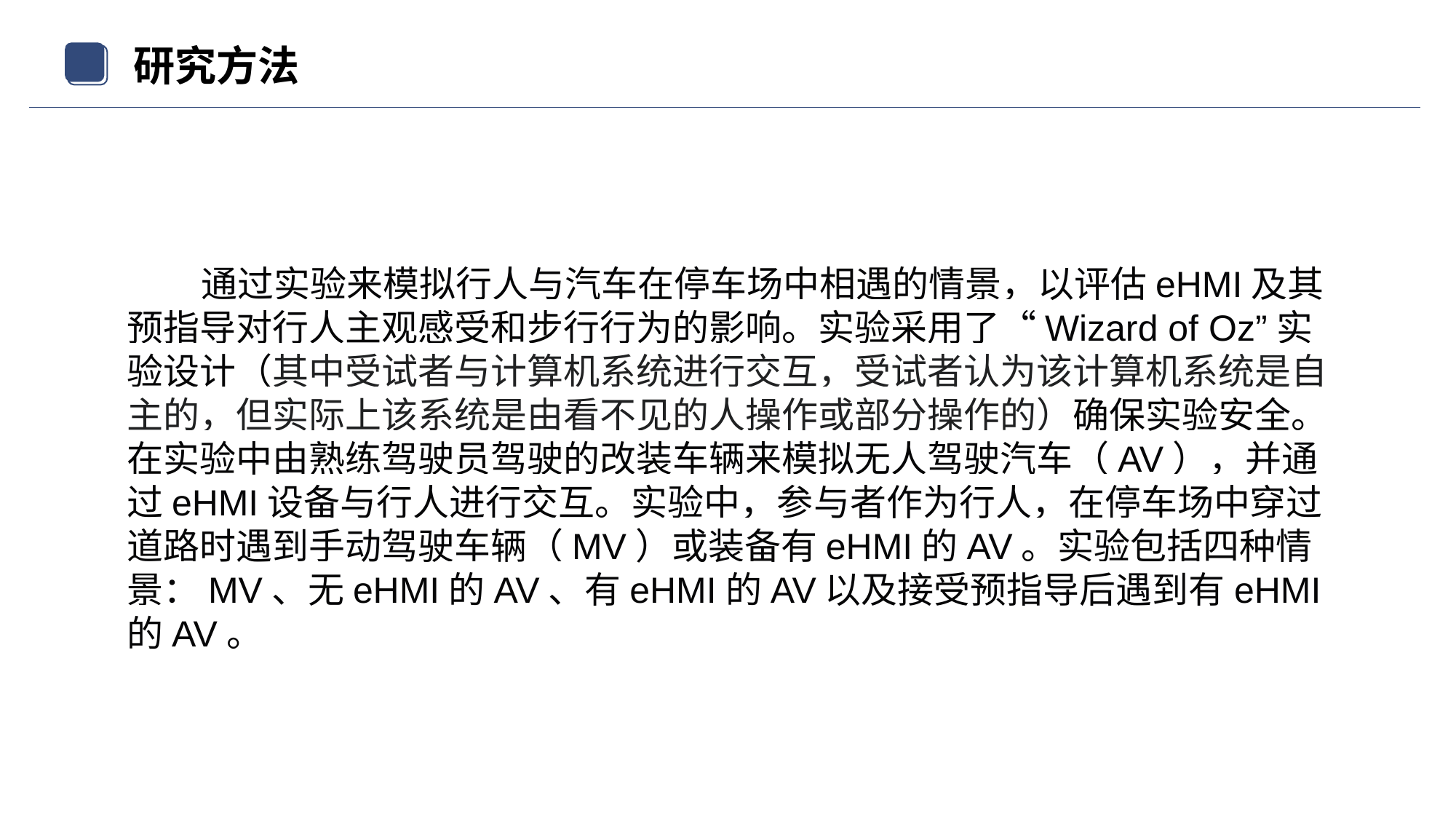

研究方法
        通过实验来模拟行人与汽车在停车场中相遇的情景，以评估eHMI及其预指导对行人主观感受和步行行为的影响。实验采用了“Wizard of Oz”实验设计（其中受试者与计算机系统进行交互，受试者认为该计算机系统是自主的，但实际上该系统是由看不见的人操作或部分操作的）确保实验安全。在实验中由熟练驾驶员驾驶的改装车辆来模拟无人驾驶汽车（AV），并通过eHMI设备与行人进行交互。实验中，参与者作为行人，在停车场中穿过道路时遇到手动驾驶车辆（MV）或装备有eHMI的AV。实验包括四种情景：MV、无eHMI的AV、有eHMI的AV以及接受预指导后遇到有eHMI的AV。